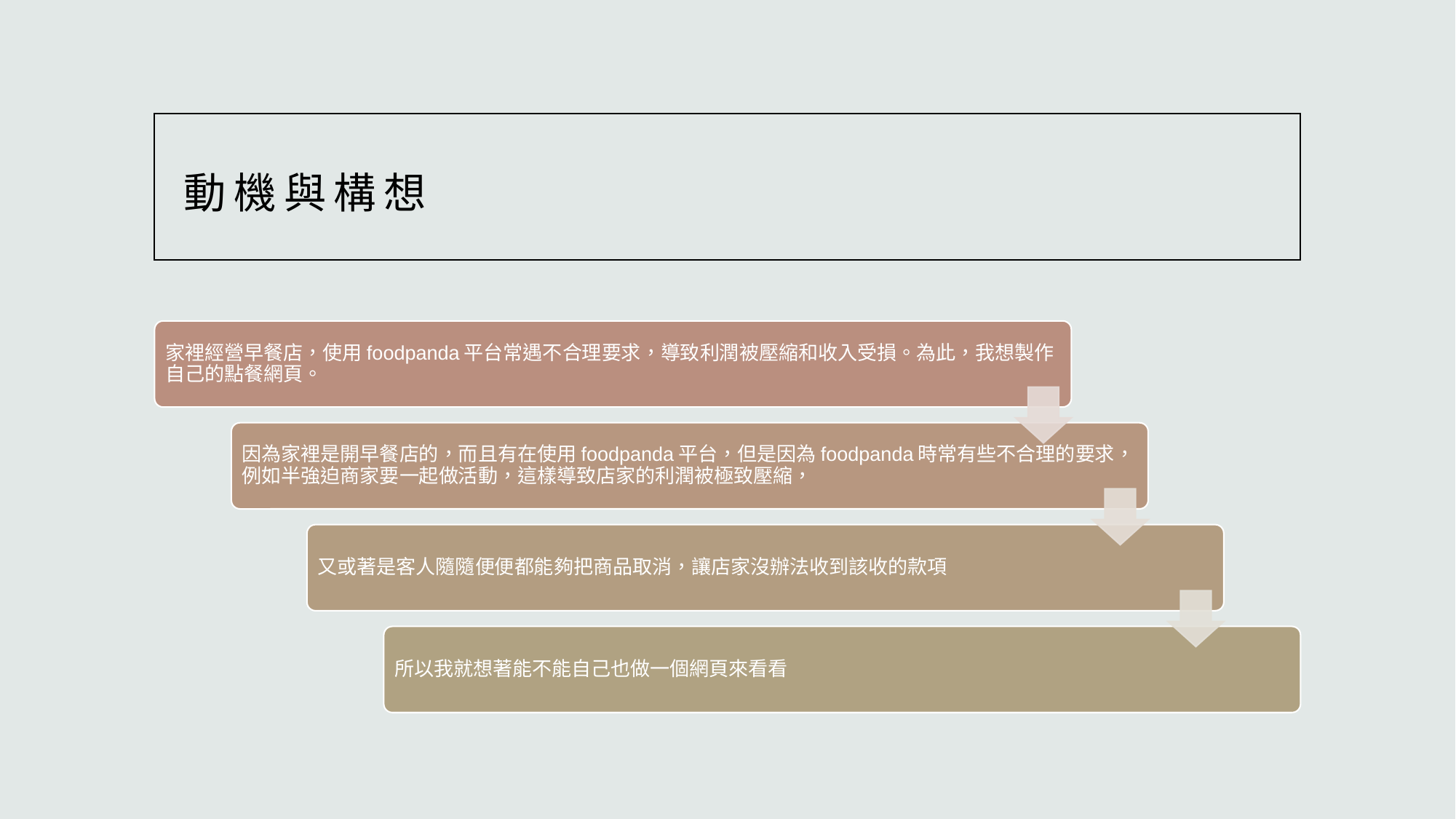

# 動機與構想
家裡經營早餐店，使用foodpanda平台常遇不合理要求，導致利潤被壓縮和收入受損。為此，我想製作自己的點餐網頁。
因為家裡是開早餐店的，而且有在使用foodpanda平台，但是因為foodpanda時常有些不合理的要求，例如半強迫商家要一起做活動，這樣導致店家的利潤被極致壓縮，
又或著是客人隨隨便便都能夠把商品取消，讓店家沒辦法收到該收的款項
所以我就想著能不能自己也做一個網頁來看看